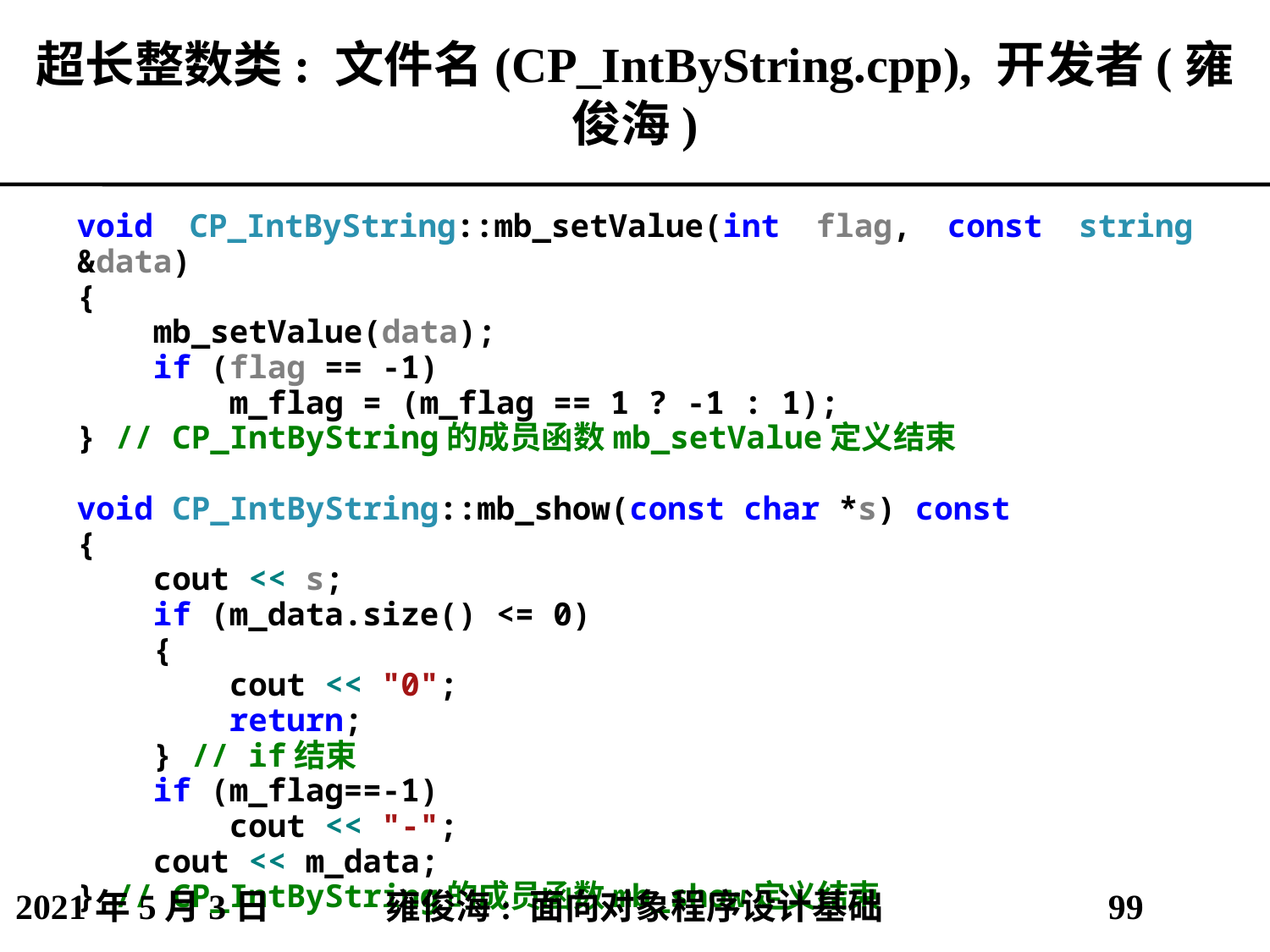

# 超长整数类: 文件名(CP_IntByString.cpp), 开发者(雍俊海)

void CP_IntByString::mb_setValue(int flag, const string &data)
{
    mb_setValue(data);
    if (flag == -1)
        m_flag = (m_flag == 1 ? -1 : 1);
} // CP_IntByString的成员函数mb_setValue定义结束

void CP_IntByString::mb_show(const char *s) const
{
    cout << s;
    if (m_data.size() <= 0)
    {
        cout << "0";
        return;
    } // if结束
    if (m_flag==-1)
        cout << "-";
    cout << m_data;
} // CP_IntByString的成员函数mb_show定义结束
2021年5月3日
雍俊海: 面向对象程序设计基础
99